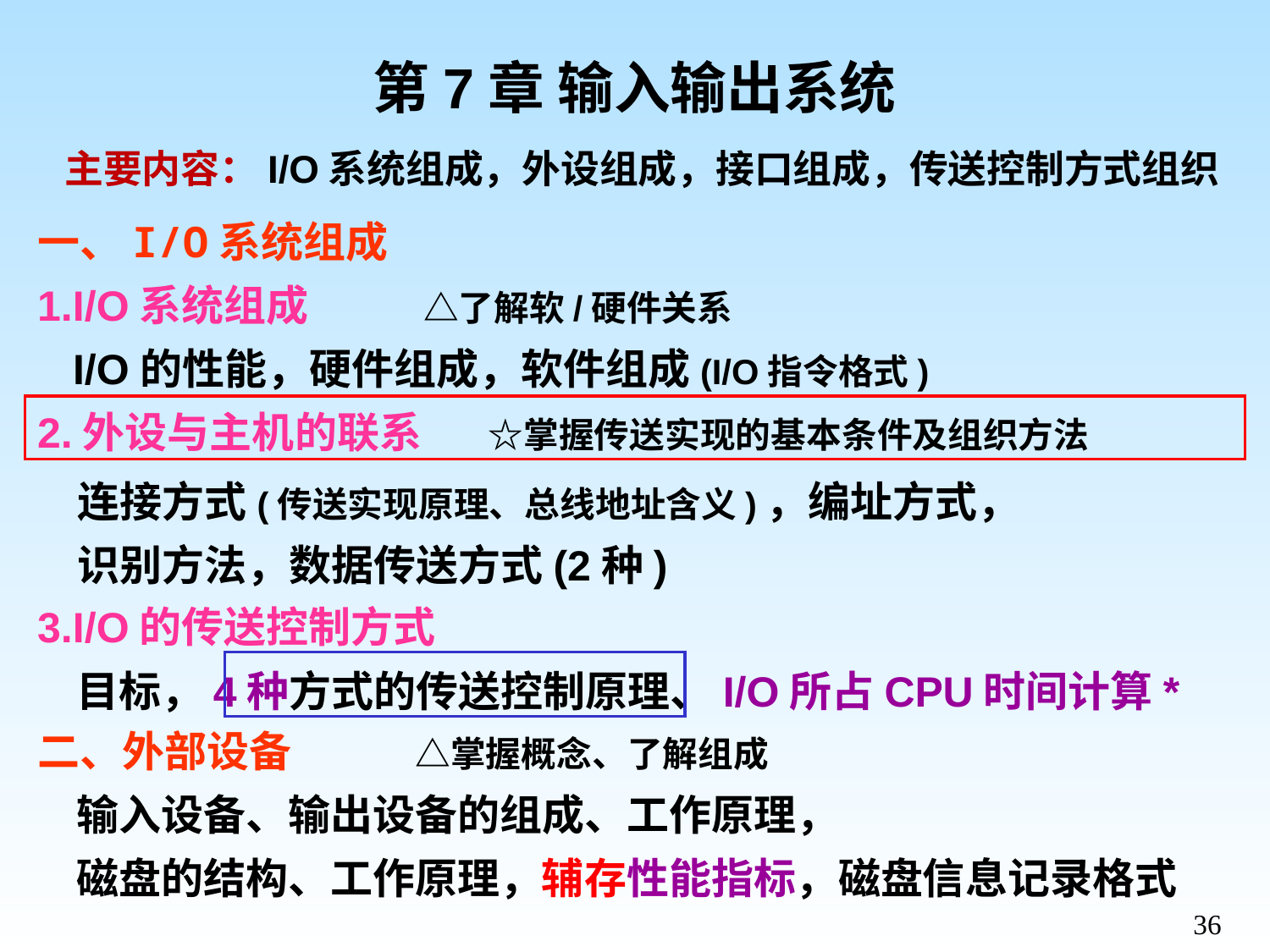

第7章 输入输出系统
  主要内容：I/O系统组成，外设组成，接口组成，传送控制方式组织
一、I/O系统组成
1.I/O系统组成            △了解软/硬件关系
   I/O的性能，硬件组成，软件组成(I/O指令格式)
2.外设与主机的联系       ☆掌握传送实现的基本条件及组织方法

3.I/O的传送控制方式

   连接方式(传送实现原理、总线地址含义)，编址方式，
   识别方法，数据传送方式(2种)
   目标，4种方式的传送控制原理、I/O所占CPU时间计算*

二、外部设备             △掌握概念、了解组成
   输入设备、输出设备的组成、工作原理，
   磁盘的结构、工作原理，辅存性能指标，磁盘信息记录格式
36